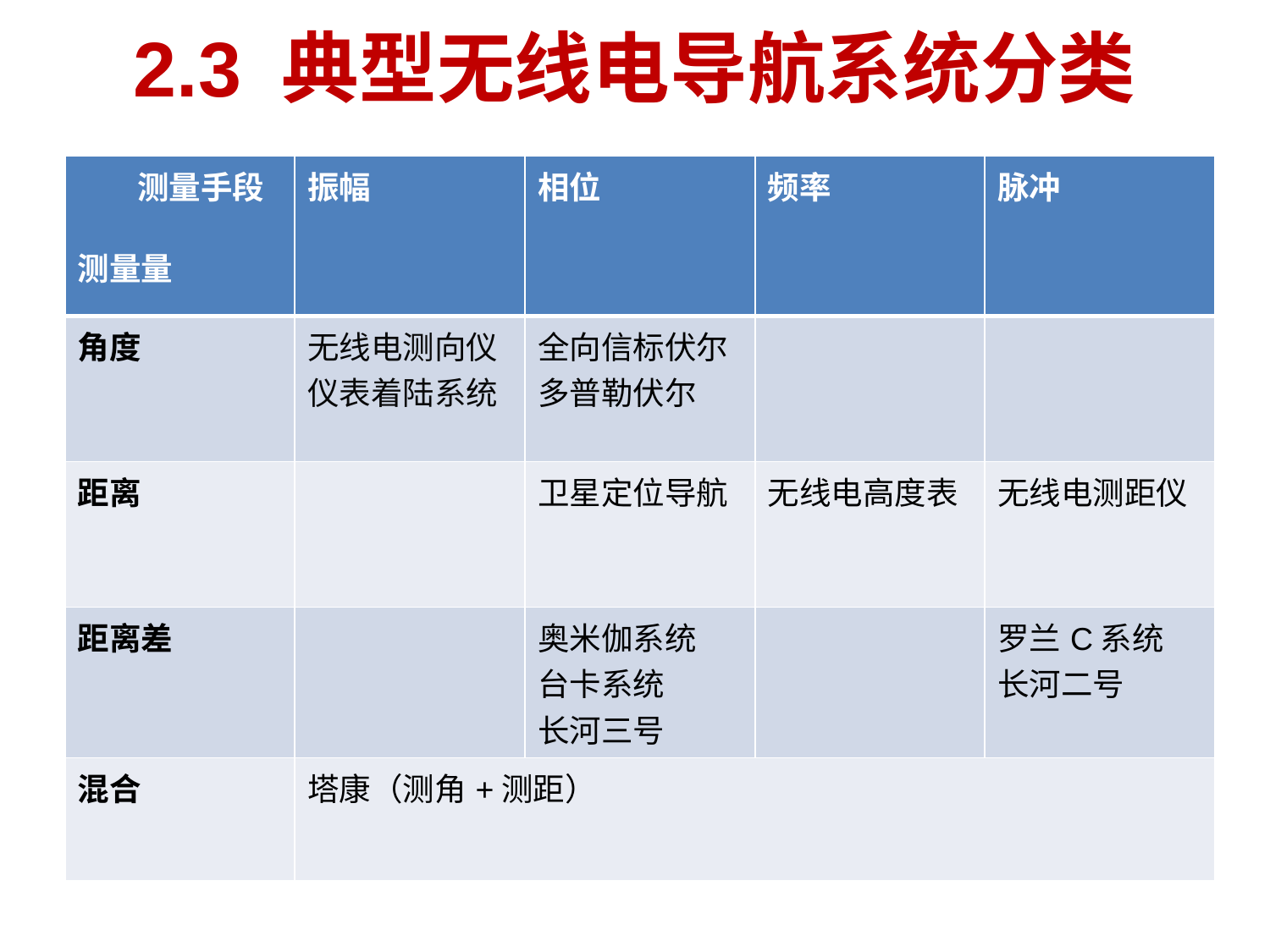

# 2.3 典型无线电导航系统分类
| 测量手段 测量量 | 振幅 | 相位 | 频率 | 脉冲 |
| --- | --- | --- | --- | --- |
| 角度 | 无线电测向仪仪表着陆系统 | 全向信标伏尔 多普勒伏尔 |  |  |
| 距离 |  | 卫星定位导航 | 无线电高度表 | 无线电测距仪 |
| 距离差 |  | 奥米伽系统 台卡系统 长河三号 |  | 罗兰C系统 长河二号 |
| 混合 | 塔康（测角+测距） |  |  |  |